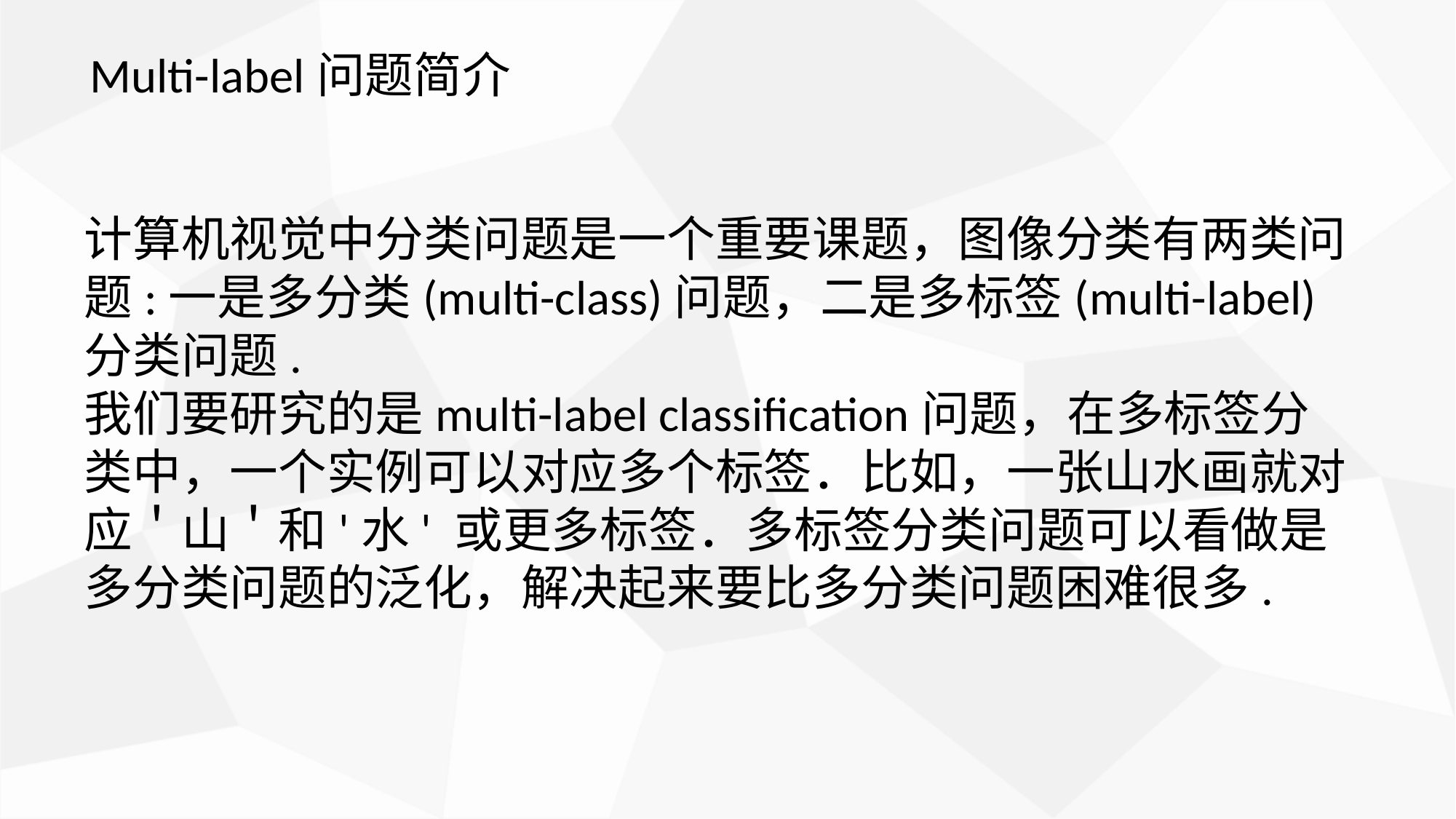

Multi-label问题简介

计算机视觉中分类问题是一个重要课题，图像分类有两类问题:一是多分类(multi-class)问题，二是多标签(multi-label)分类问题.
我们要研究的是multi-label classification问题，在多标签分类中，一个实例可以对应多个标签．比如，一张山水画就对应＇山＇和'水' 或更多标签．多标签分类问题可以看做是多分类问题的泛化，解决起来要比多分类问题困难很多.